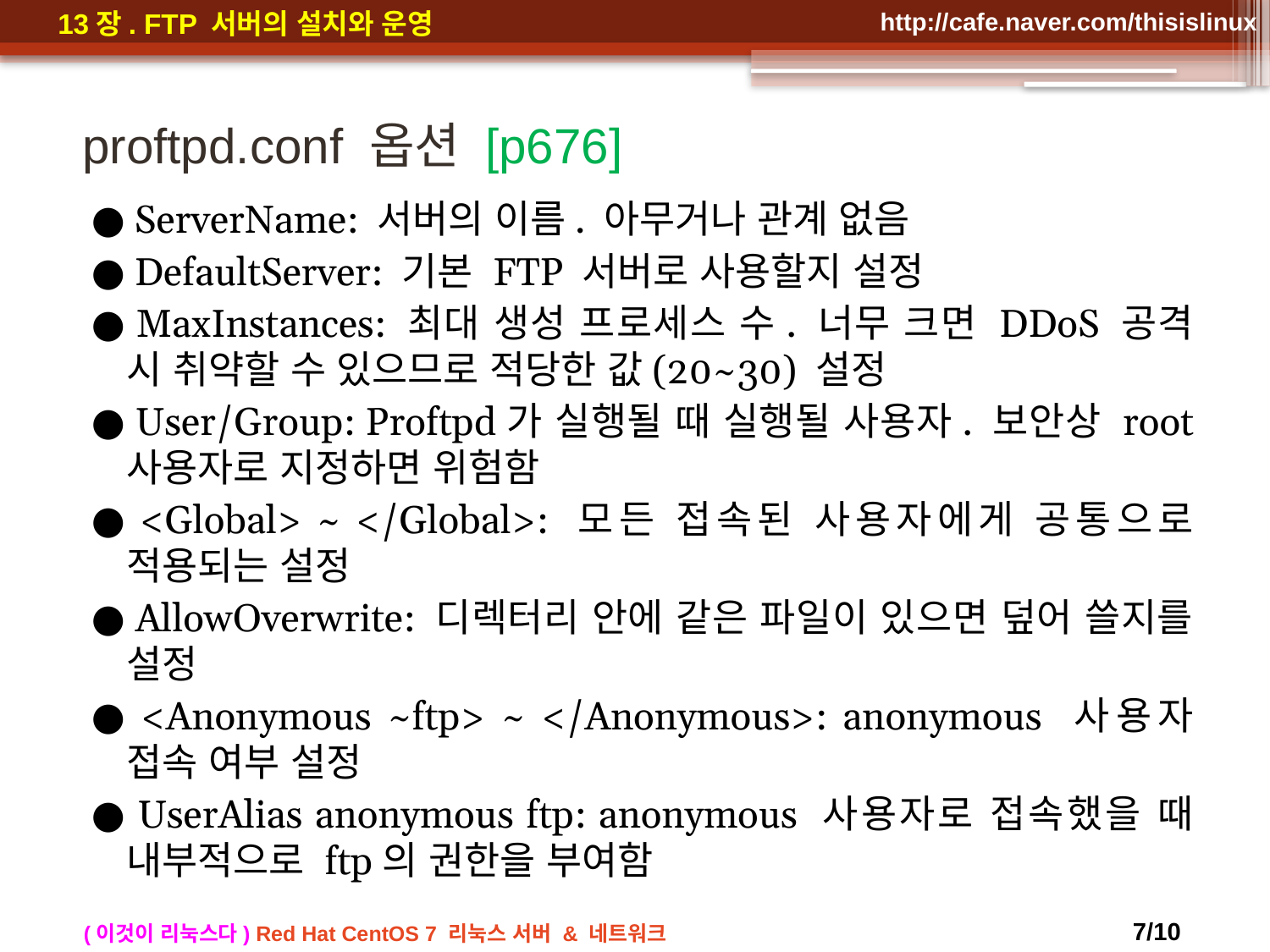

# proftpd.conf 옵션 [p676]
● ServerName: 서버의 이름. 아무거나 관계 없음
● DefaultServer: 기본 FTP 서버로 사용할지 설정
● MaxInstances: 최대 생성 프로세스 수. 너무 크면 DDoS 공격 시 취약할 수 있으므로 적당한 값(20~30) 설정
● User/Group: Proftpd가 실행될 때 실행될 사용자. 보안상 root 사용자로 지정하면 위험함
● <Global> ~ </Global>: 모든 접속된 사용자에게 공통으로 적용되는 설정
● AllowOverwrite: 디렉터리 안에 같은 파일이 있으면 덮어 쓸지를 설정
● <Anonymous ~ftp> ~ </Anonymous>: anonymous 사용자 접속 여부 설정
● UserAlias anonymous ftp: anonymous 사용자로 접속했을 때 내부적으로 ftp의 권한을 부여함